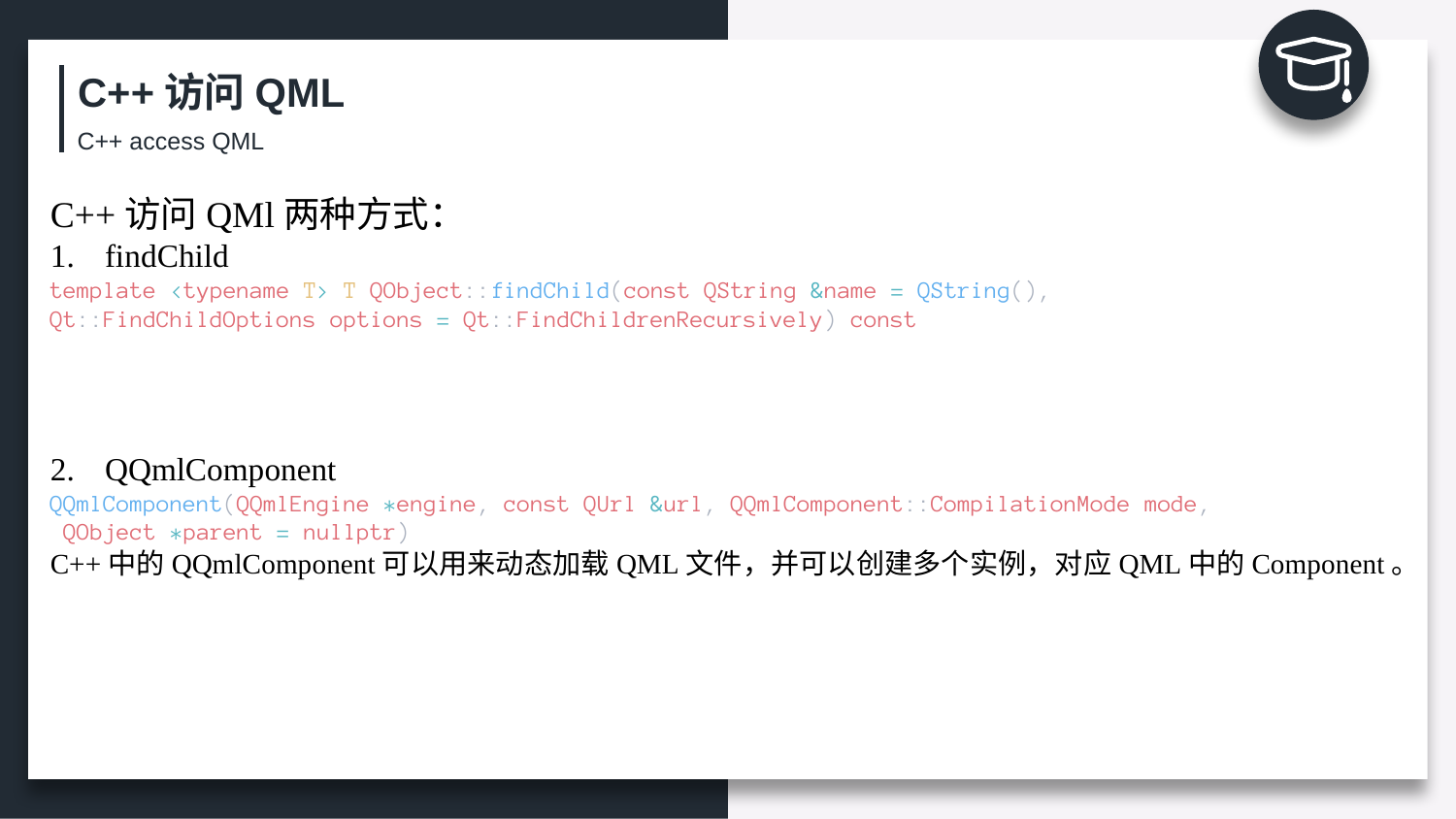

C++访问QML
C++ access QML
C++访问QMl两种方式：
findChild
template <typename T> T QObject::findChild(const QString &name = QString(),
Qt::FindChildOptions options = Qt::FindChildrenRecursively) const

QQmlComponent
QQmlComponent(QQmlEngine *engine, const QUrl &url, QQmlComponent::CompilationMode mode,
 QObject *parent = nullptr)
C++中的QQmlComponent可以用来动态加载QML文件，并可以创建多个实例，对应QML中的Component。